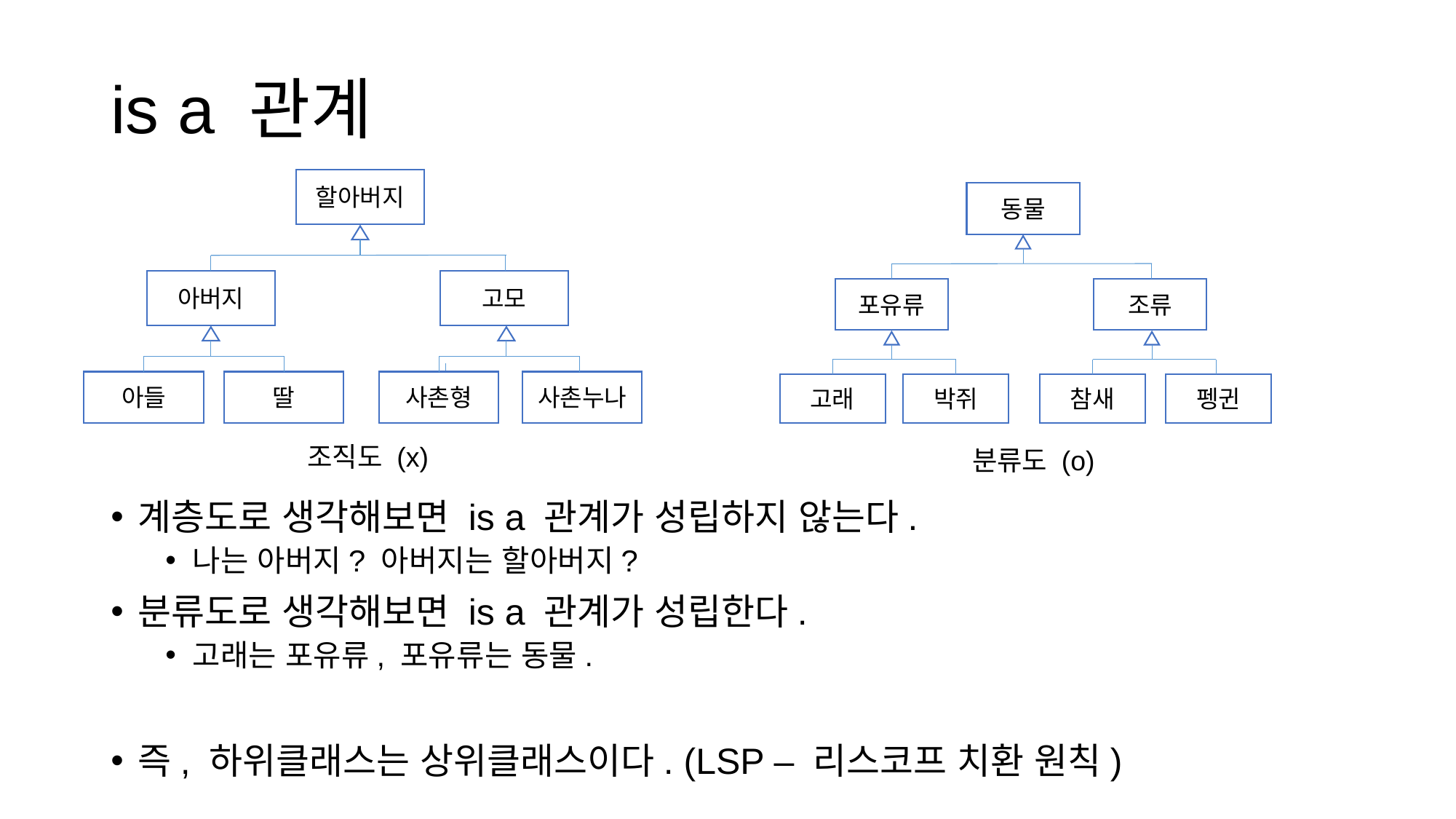

# is a 관계
할아버지

고모
아버지

아들
딸
사촌형
사촌누나
동물

조류
포유류

고래
박쥐
참새
펭귄
조직도 (x)
분류도 (o)
계층도로 생각해보면 is a 관계가 성립하지 않는다.
나는 아버지? 아버지는 할아버지?
분류도로 생각해보면 is a 관계가 성립한다.
고래는 포유류, 포유류는 동물.

즉, 하위클래스는 상위클래스이다. (LSP – 리스코프 치환 원칙)